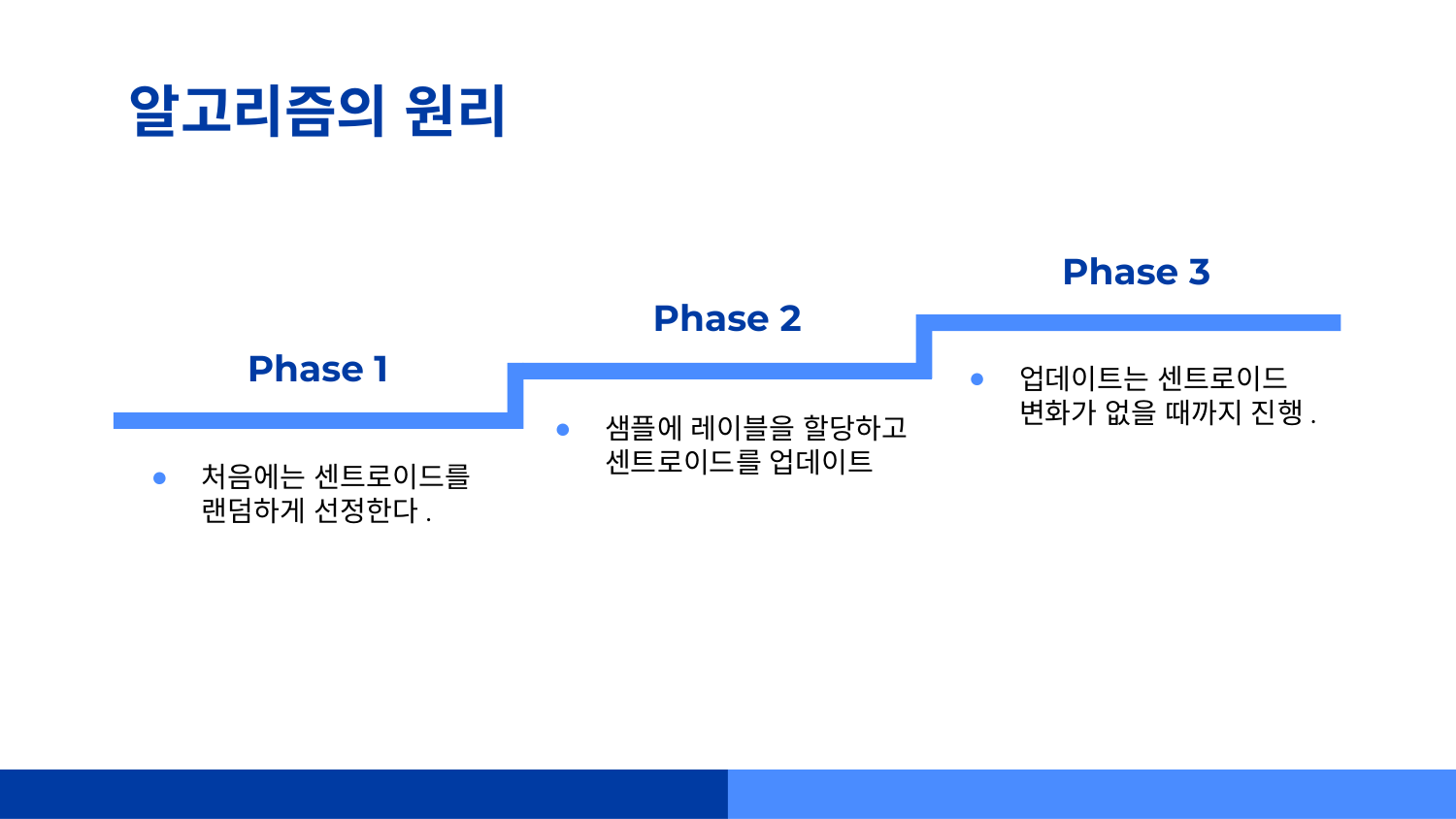

# 알고리즘의 원리
Phase 3
Phase 2

Phase 1

업데이트는 센트로이드 변화가 없을 때까지 진행.

샘플에 레이블을 할당하고 센트로이드를 업데이트

처음에는 센트로이드를 랜덤하게 선정한다.